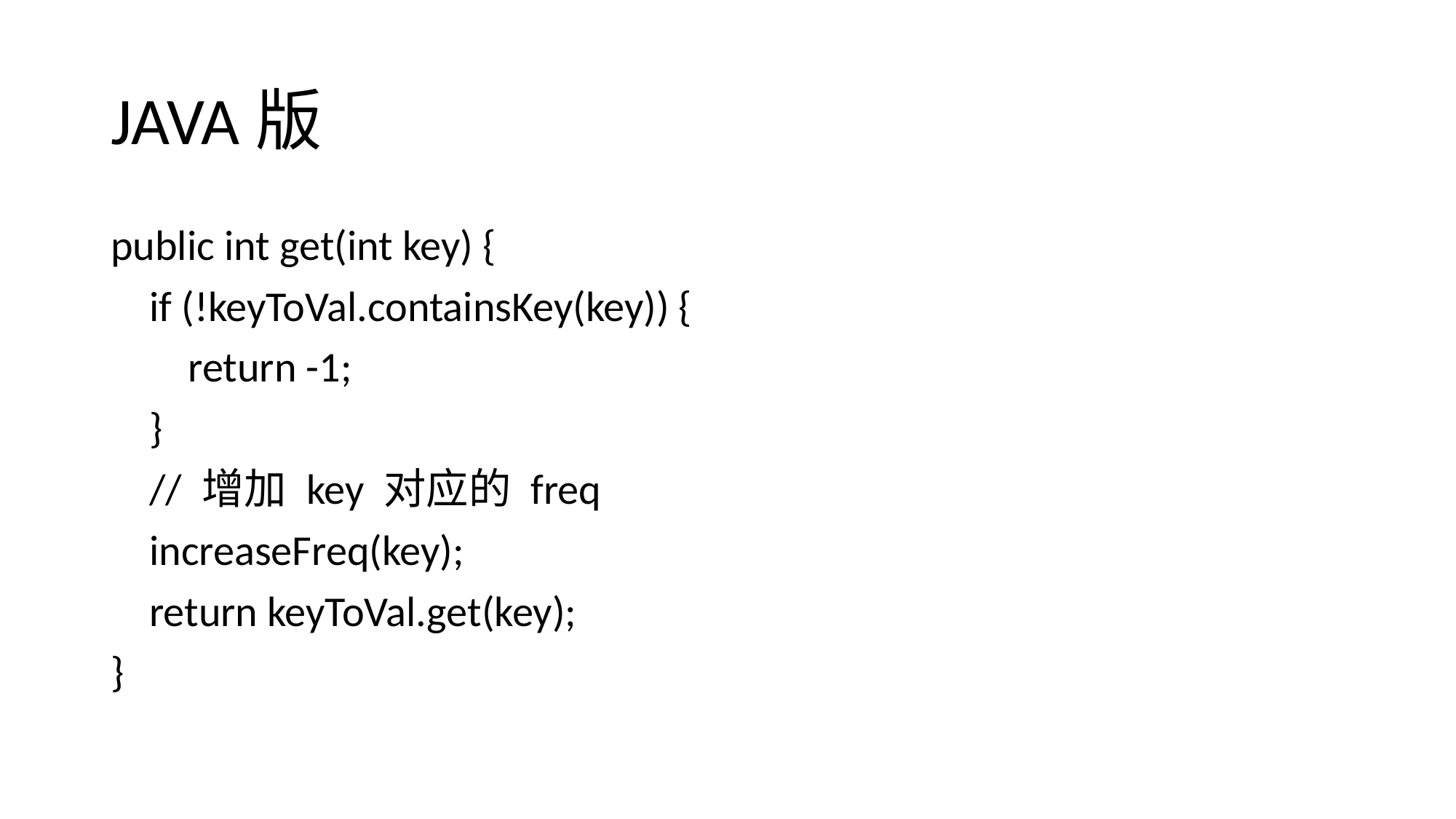

# JAVA版
public int get(int key) {
    if (!keyToVal.containsKey(key)) {
        return -1;
    }
    // 增加 key 对应的 freq
    increaseFreq(key);
    return keyToVal.get(key);
}